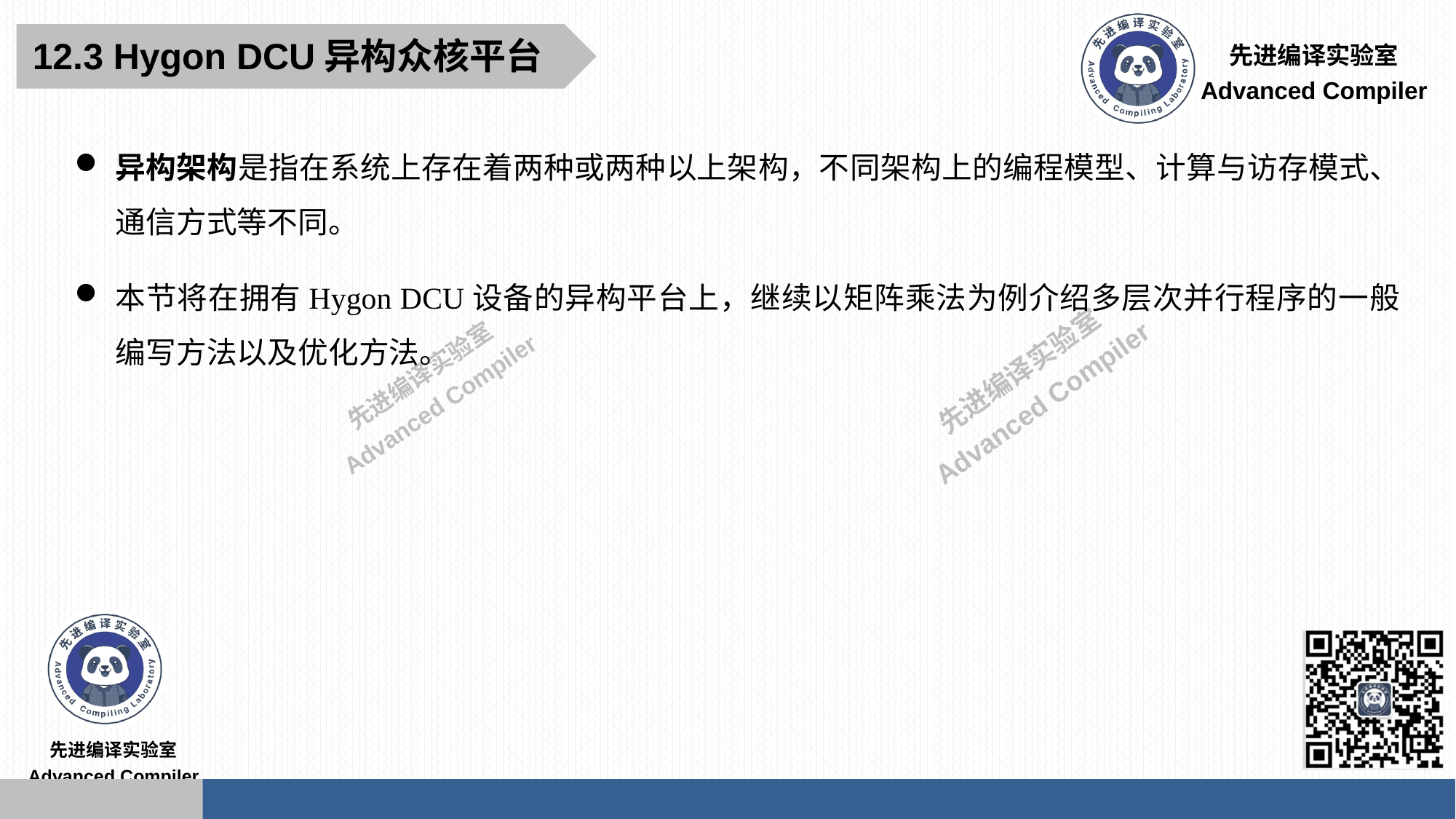

12.3 Hygon DCU异构众核平台
异构架构是指在系统上存在着两种或两种以上架构，不同架构上的编程模型、计算与访存模式、通信方式等不同。
本节将在拥有Hygon DCU设备的异构平台上，继续以矩阵乘法为例介绍多层次并行程序的一般编写方法以及优化方法。